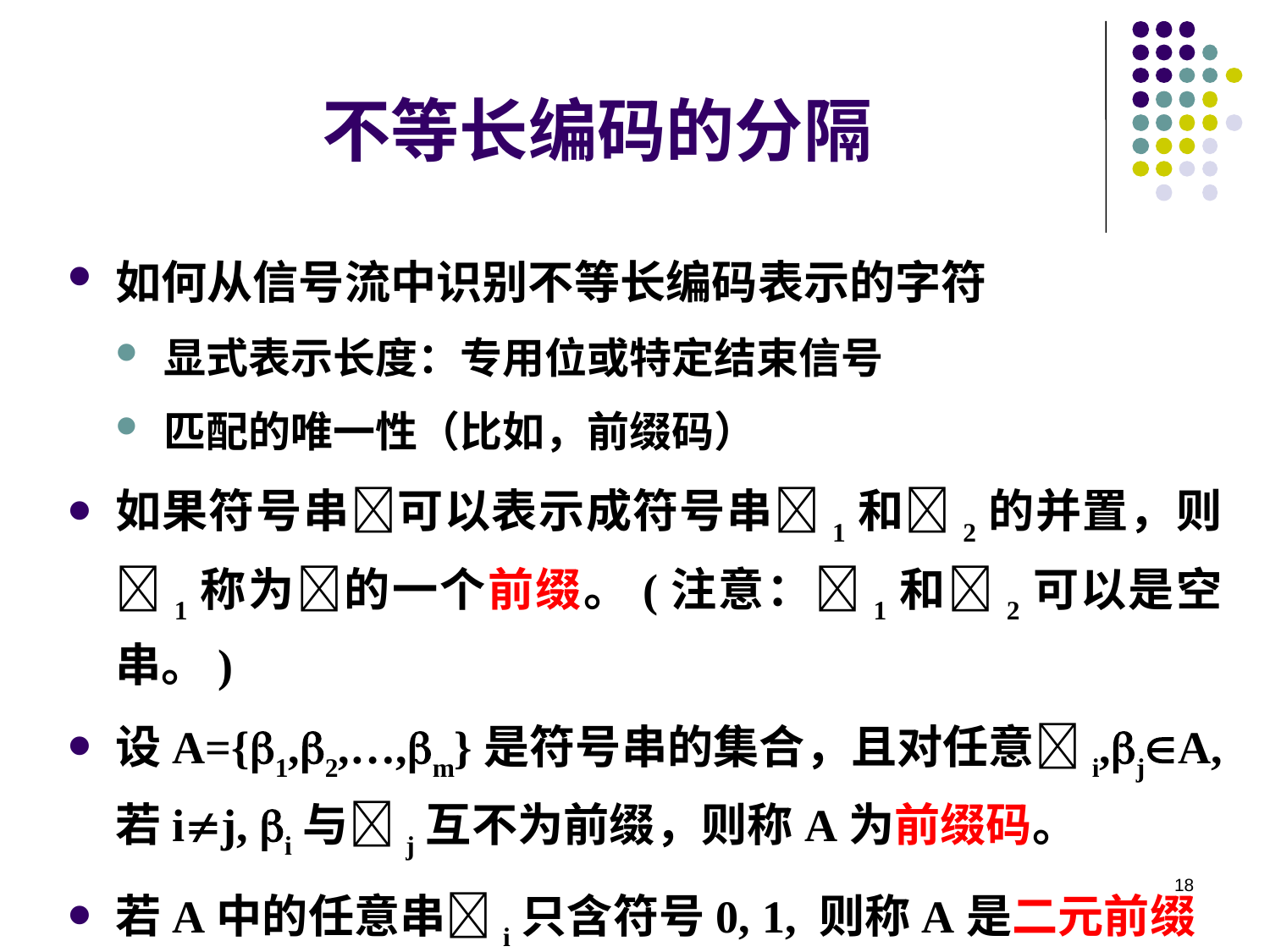

# 不等长编码的分隔
如何从信号流中识别不等长编码表示的字符
显式表示长度：专用位或特定结束信号
匹配的唯一性（比如，前缀码）
如果符号串α可以表示成符号串β1和β2的并置，则β1称为α的一个前缀。(注意：β1和β2可以是空串。)
设A={β1,β2,…,βm}是符号串的集合，且对任意βi,βj∈A, 若i≠j, βi与βj互不为前缀，则称A为前缀码。
若A中的任意串βi只含符号0, 1, 则称A是二元前缀码。
18